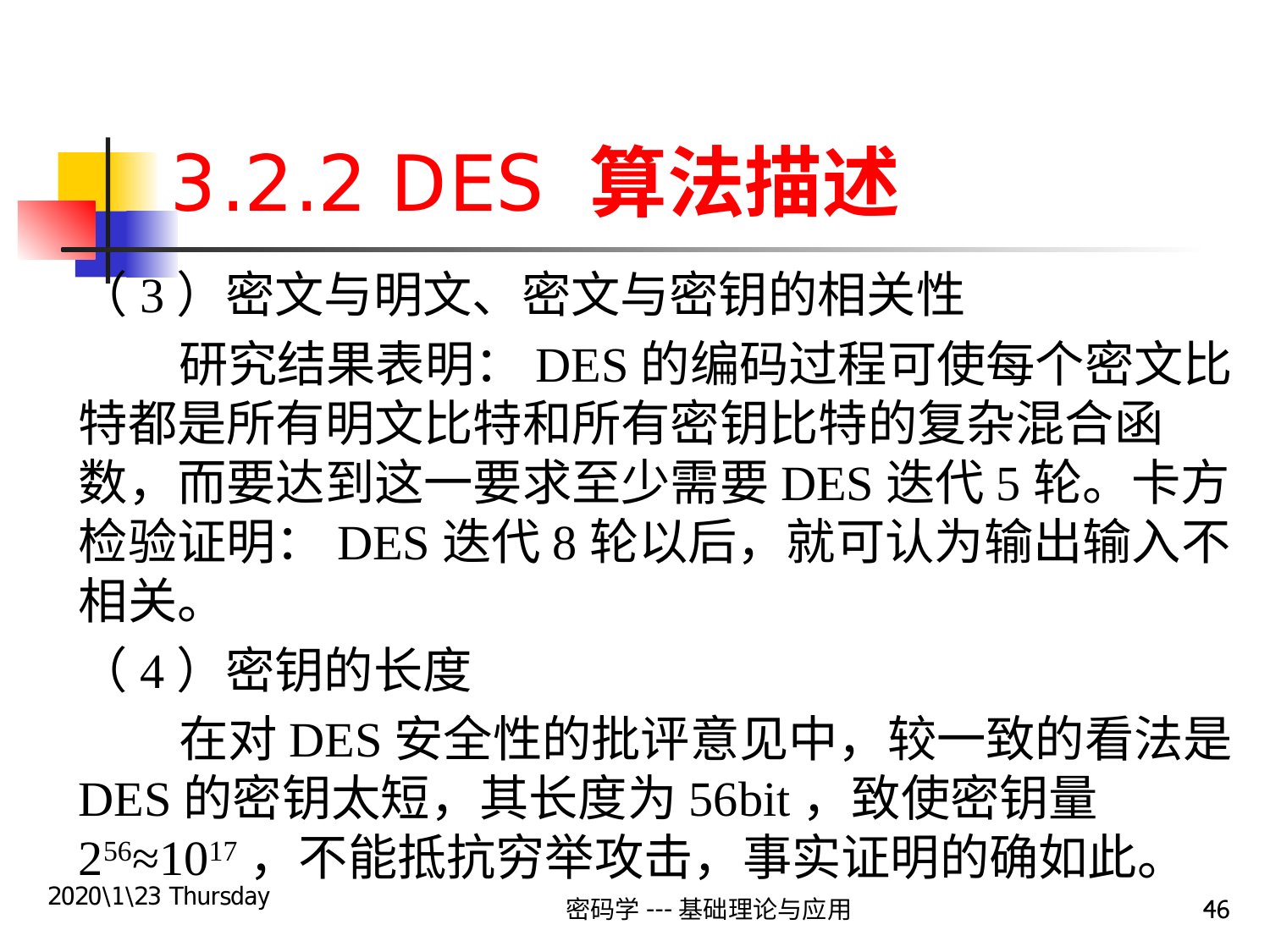

# 3.2.2 DES 算法描述
（3）密文与明文、密文与密钥的相关性
研究结果表明：DES的编码过程可使每个密文比特都是所有明文比特和所有密钥比特的复杂混合函数，而要达到这一要求至少需要DES迭代5轮。卡方检验证明：DES迭代8轮以后，就可认为输出输入不相关。
（4）密钥的长度
在对DES安全性的批评意见中，较一致的看法是DES的密钥太短，其长度为56bit，致使密钥量256≈1017，不能抵抗穷举攻击，事实证明的确如此。

2020\1\23 Thursday
密码学---基础理论与应用
46